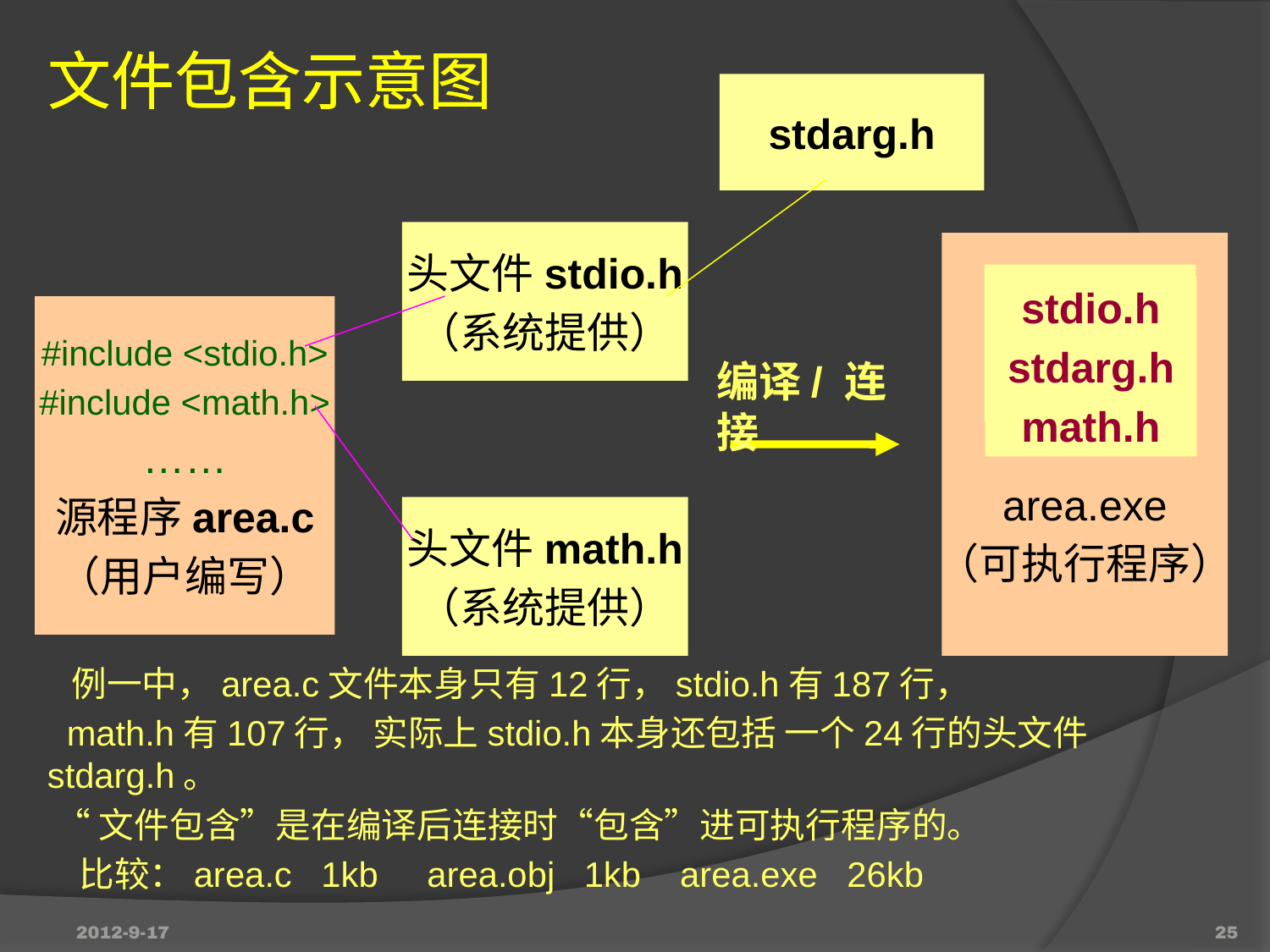

文件包含示意图
文件包含示意图
stdarg.h

头文件stdio.h
（系统提供）

area.exe
（可执行程序）

stdio.h
math.h
stdio.h
stdarg.h
math.h
#include <stdio.h>
#include <math.h>
……
源程序area.c
（用户编写）

编译/ 连接

头文件math.h
（系统提供）
  例一中，area.c文件本身只有12行，stdio.h有187行，
  math.h有107行， 实际上stdio.h本身还包括 一个24行的头文件stdarg.h。
 “文件包含”是在编译后连接时“包含”进可执行程序的。
   比较：area.c   1kb     area.obj   1kb    area.exe   26kb
2012-9-17
25